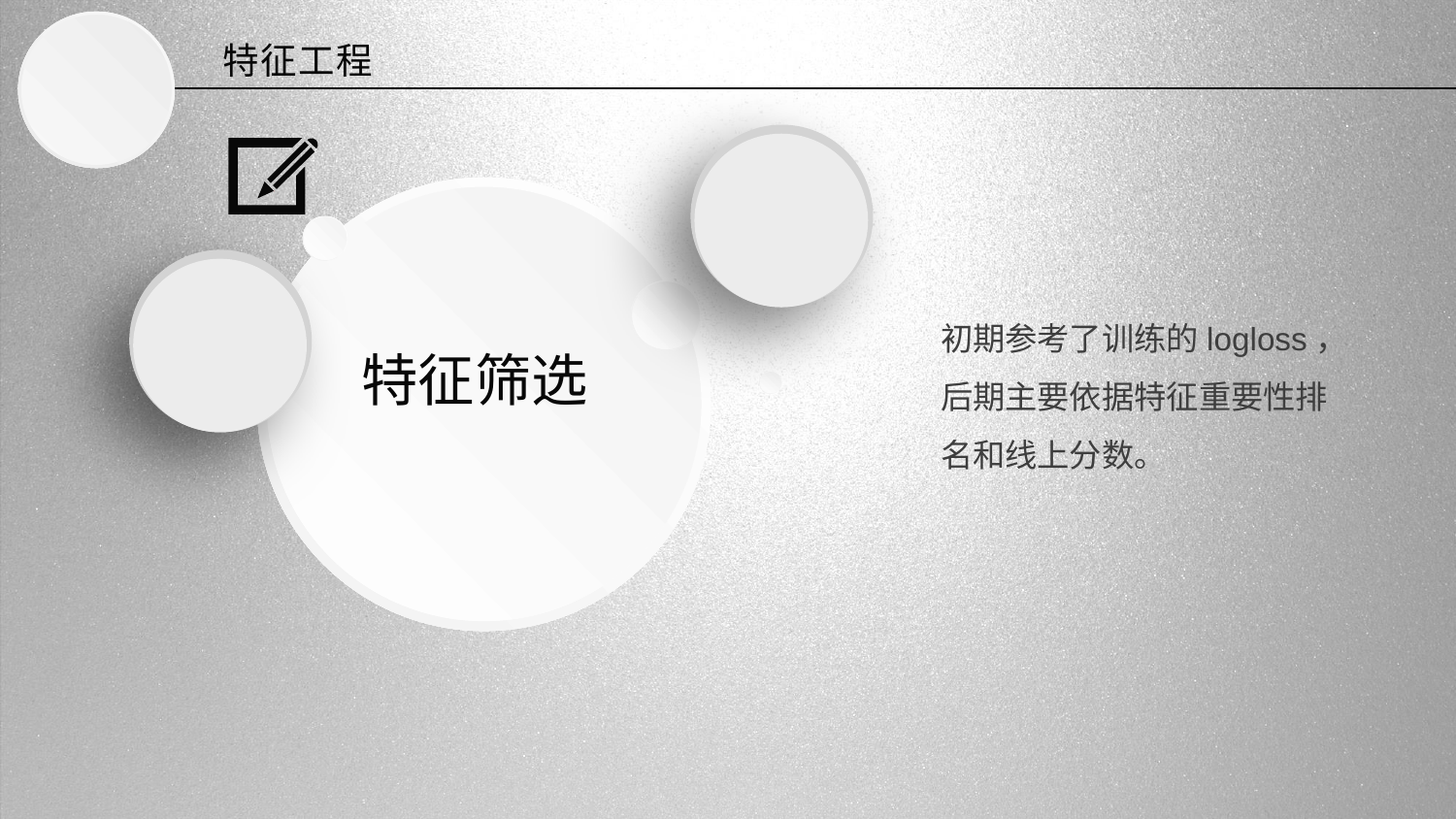

特征工程

 特征筛选

初期参考了训练的logloss，后期主要依据特征重要性排名和线上分数。